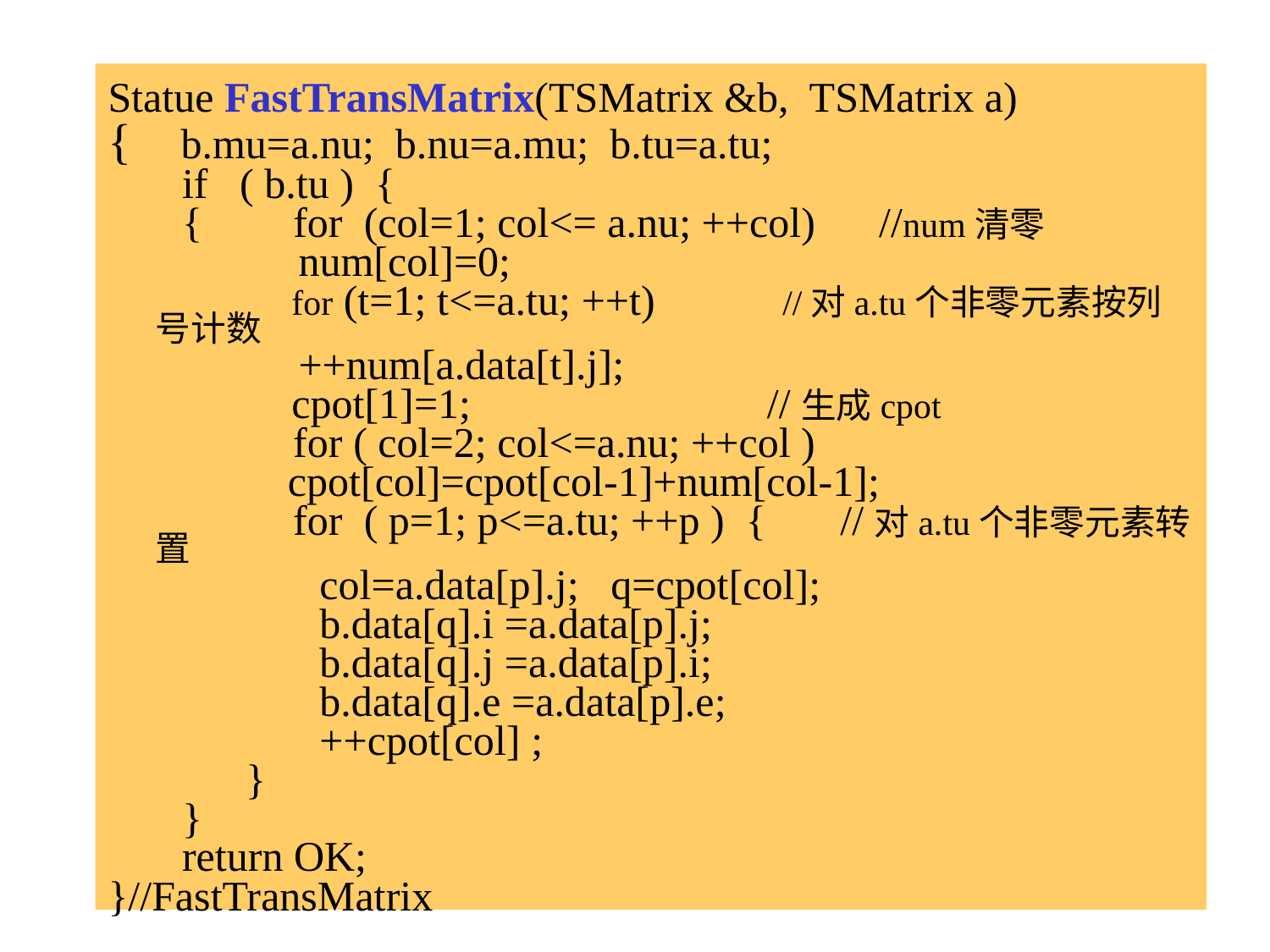

#
Statue FastTransMatrix(TSMatrix &b,  TSMatrix a)
{    b.mu=a.nu;  b.nu=a.mu;  b.tu=a.tu;
       if   ( b.tu )  {
       {	 for  (col=1; col<= a.nu; ++col)      //num清零
                  num[col]=0;
         	 for (t=1; t<=a.tu; ++t)            //对a.tu个非零元素按列号计数
                  ++num[a.data[t].j];
          	 cpot[1]=1;                            //生成cpot
       	 for ( col=2; col<=a.nu; ++col )
                 cpot[col]=cpot[col-1]+num[col-1];
       	 for  ( p=1; p<=a.tu; ++p )  {       //对a.tu个非零元素转置
                    col=a.data[p].j;   q=cpot[col];
                    b.data[q].i =a.data[p].j;
                    b.data[q].j =a.data[p].i;
                    b.data[q].e =a.data[p].e;
                    ++cpot[col] ;
             }
       }
       return OK;
}//FastTransMatrix
数据结构---第五章 数组和广义表
24